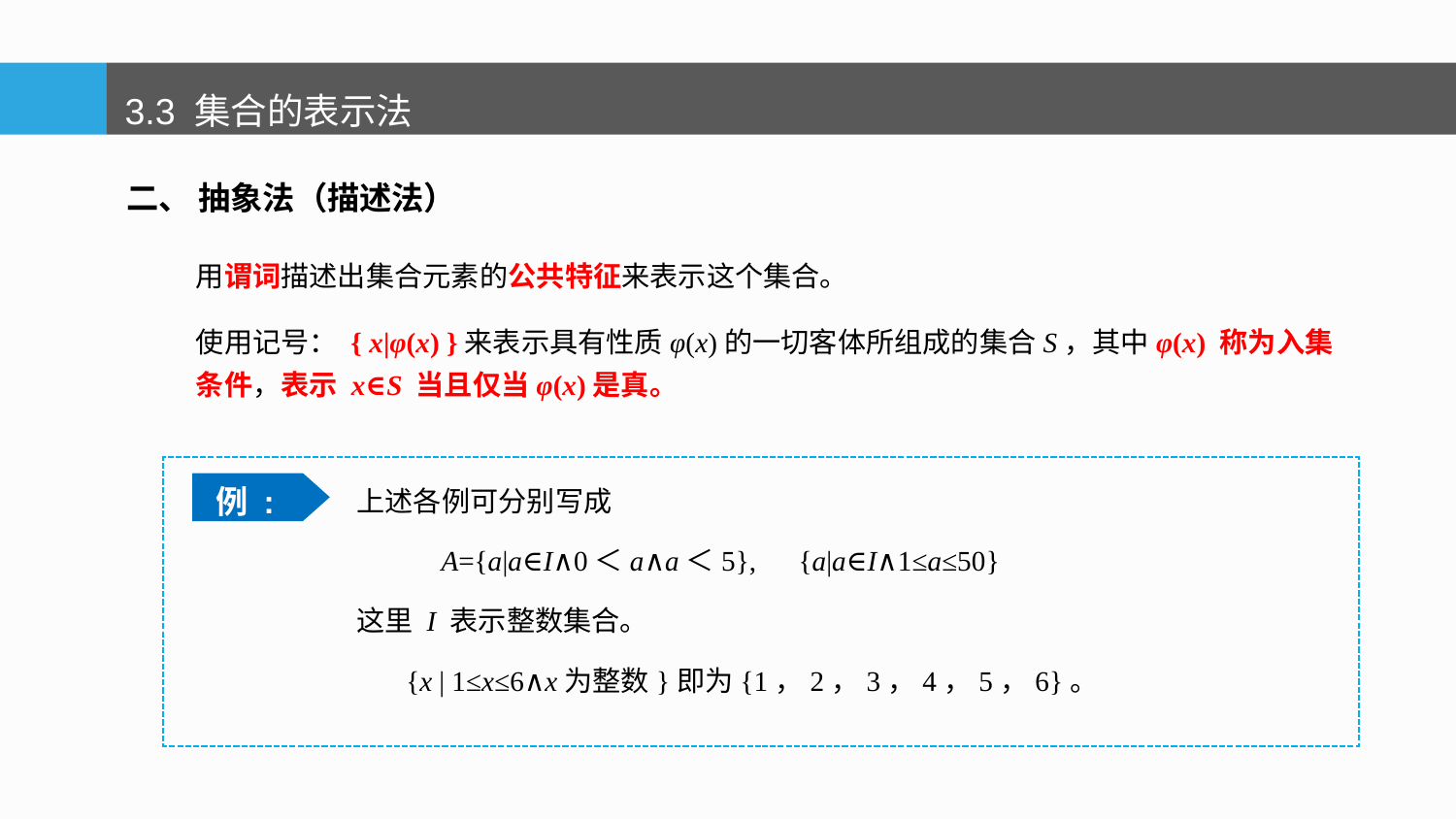

3.3 集合的表示法

二、 抽象法（描述法）

用谓词描述出集合元素的公共特征来表示这个集合。
使用记号： { x|φ(x) }来表示具有性质φ(x)的一切客体所组成的集合S，其中φ(x) 称为入集条件，表示 x∈S 当且仅当φ(x)是真。

上述各例可分别写成
            A={a|a∈I∧0＜a∧a＜5},      {a|a∈I∧1≤a≤50}
这里 I 表示整数集合。
       {x | 1≤x≤6∧x为整数}即为{1，2，3，4，5，6}。

例 :